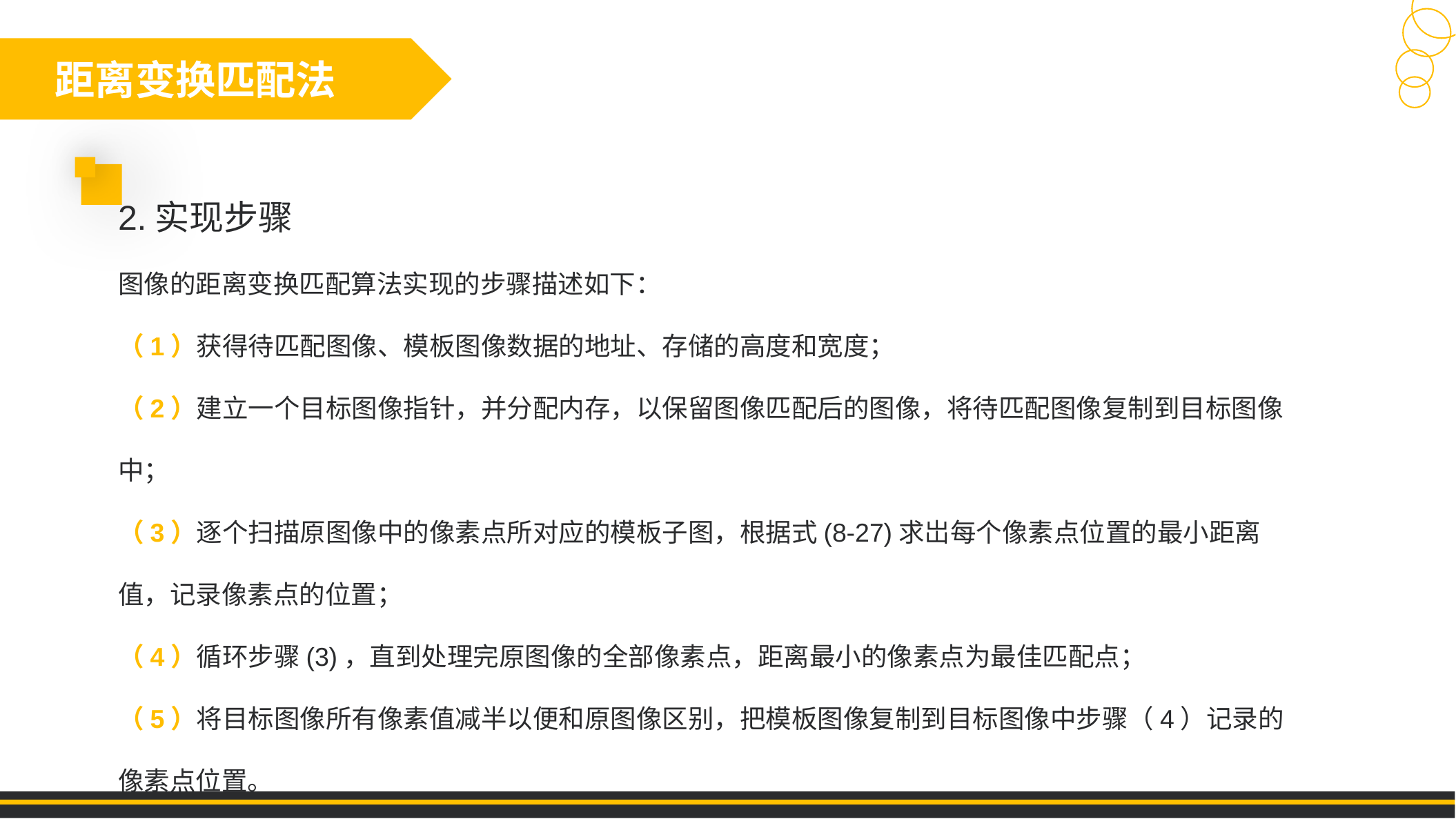

距离变换匹配法
2.实现步骤
图像的距离变换匹配算法实现的步骤描述如下：
（1）获得待匹配图像、模板图像数据的地址、存储的高度和宽度；
（2）建立一个目标图像指针，并分配内存，以保留图像匹配后的图像，将待匹配图像复制到目标图像中；
（3）逐个扫描原图像中的像素点所对应的模板子图，根据式(8-27)求岀每个像素点位置的最小距离值，记录像素点的位置；
（4）循环步骤(3)，直到处理完原图像的全部像素点，距离最小的像素点为最佳匹配点；
（5）将目标图像所有像素值减半以便和原图像区别，把模板图像复制到目标图像中步骤（4）记录的像素点位置。